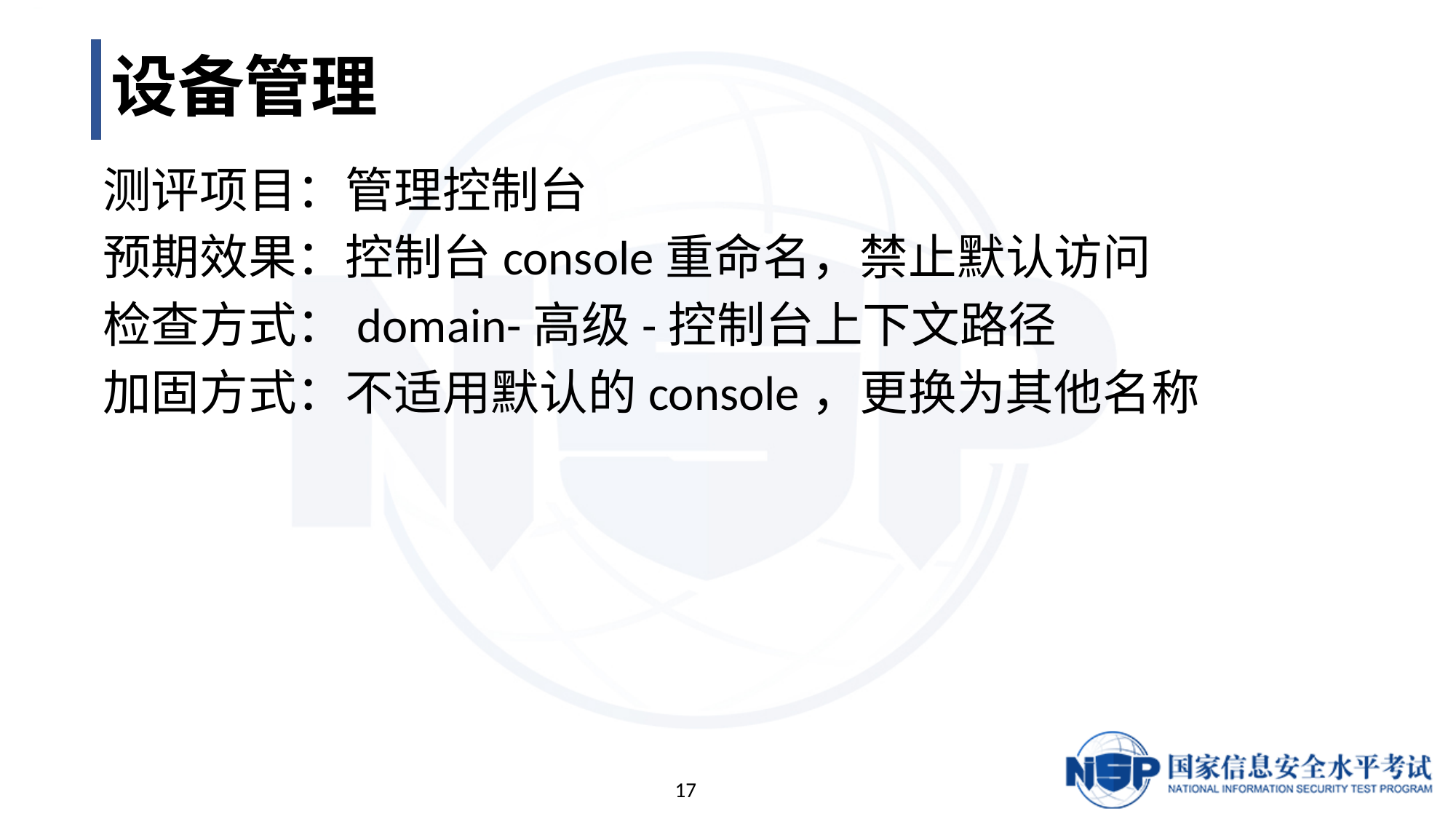

# 设备管理
测评项目：管理控制台
预期效果：控制台console重命名，禁止默认访问
检查方式：domain-高级-控制台上下文路径
加固方式：不适用默认的console，更换为其他名称